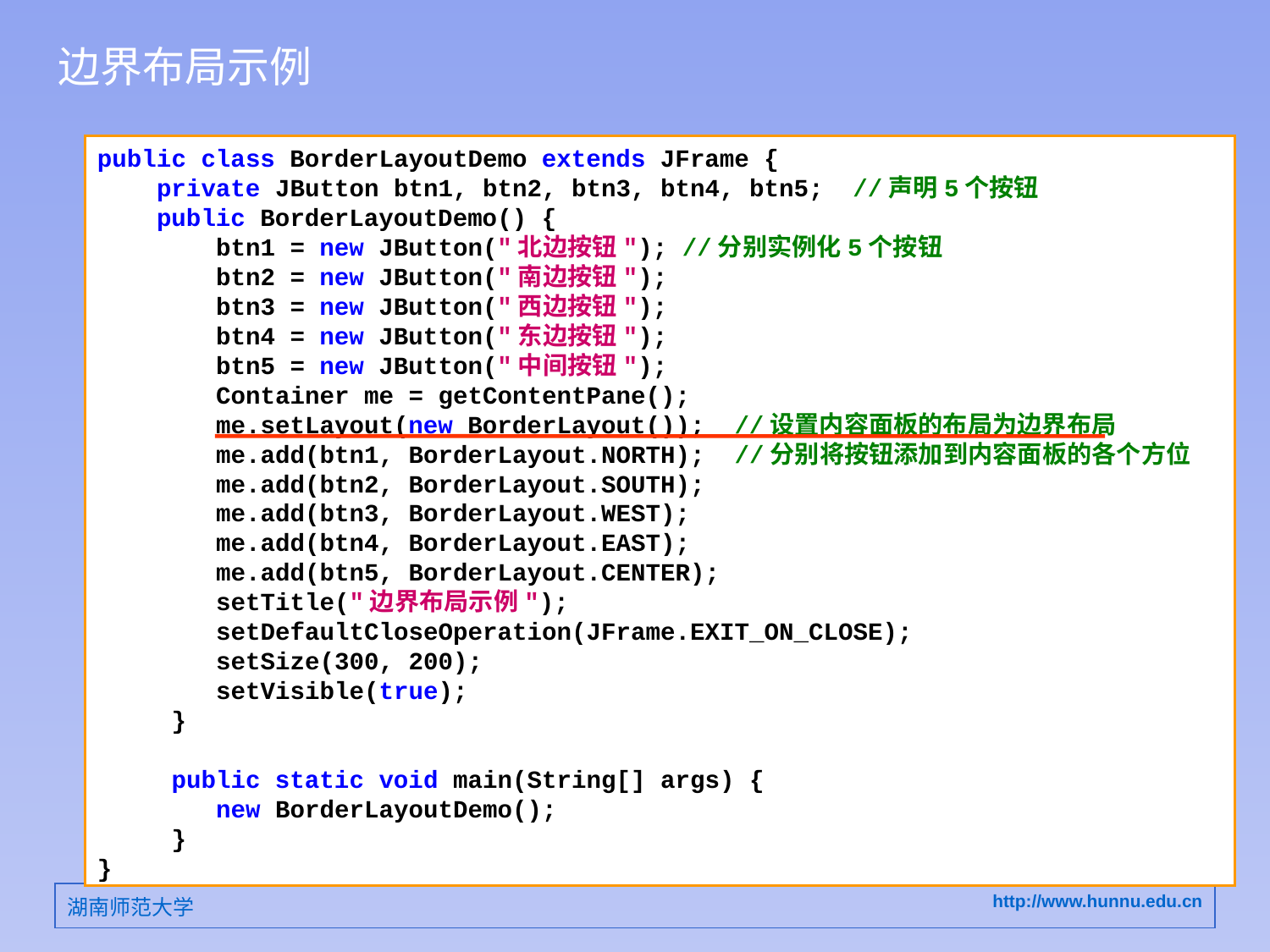

# 边界布局示例
public class BorderLayoutDemo extends JFrame {
    private JButton btn1, btn2, btn3, btn4, btn5;  //声明5个按钮
    public BorderLayoutDemo() {
        btn1 = new JButton("北边按钮"); //分别实例化5个按钮
        btn2 = new JButton("南边按钮");
        btn3 = new JButton("西边按钮");
        btn4 = new JButton("东边按钮");
        btn5 = new JButton("中间按钮");
        Container me = getContentPane();
        me.setLayout(new BorderLayout());  //设置内容面板的布局为边界布局
        me.add(btn1, BorderLayout.NORTH);  //分别将按钮添加到内容面板的各个方位
        me.add(btn2, BorderLayout.SOUTH);
        me.add(btn3, BorderLayout.WEST);
        me.add(btn4, BorderLayout.EAST);
        me.add(btn5, BorderLayout.CENTER);
        setTitle("边界布局示例");
        setDefaultCloseOperation(JFrame.EXIT_ON_CLOSE);
        setSize(300, 200);
        setVisible(true);
     }

     public static void main(String[] args) {
        new BorderLayoutDemo();
     }
}